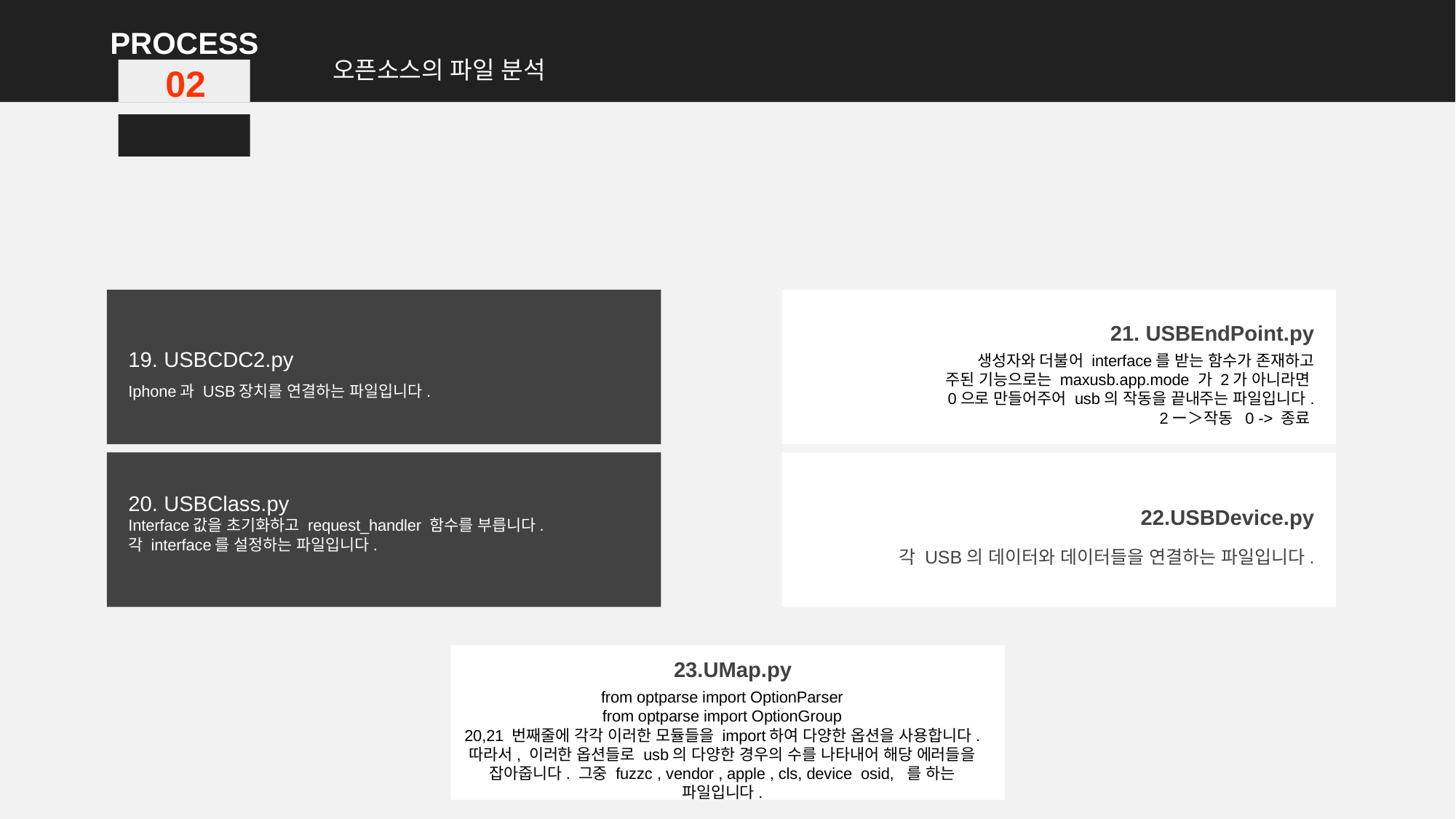

PROCESS
오픈소스의 파일 분석
02

19. USBCDC2.py
Iphone과 USB장치를 연결하는 파일입니다.
21. USBEndPoint.py

생성자와 더불어 interface를 받는 함수가 존재하고
주된 기능으로는 maxusb.app.mode 가 2가 아니라면
0으로 만들어주어 usb의 작동을 끝내주는 파일입니다.
2ー＞작동  0 -> 종료
20. USBClass.py
Interface값을 초기화하고 request_handler 함수를 부릅니다.
각 interface를 설정하는 파일입니다.

22.USBDevice.py

각 USB의 데이터와 데이터들을 연결하는 파일입니다.
23.UMap.py

from optparse import OptionParser
from optparse import OptionGroup
20,21 번째줄에 각각 이러한 모듈들을 import하여 다양한 옵션을 사용합니다. 따라서, 이러한 옵션들로 usb의 다양한 경우의 수를 나타내어 해당 에러들을 잡아줍니다. 그중 fuzzc , vendor , apple , cls, device  osid,  를 하는 파일입니다.